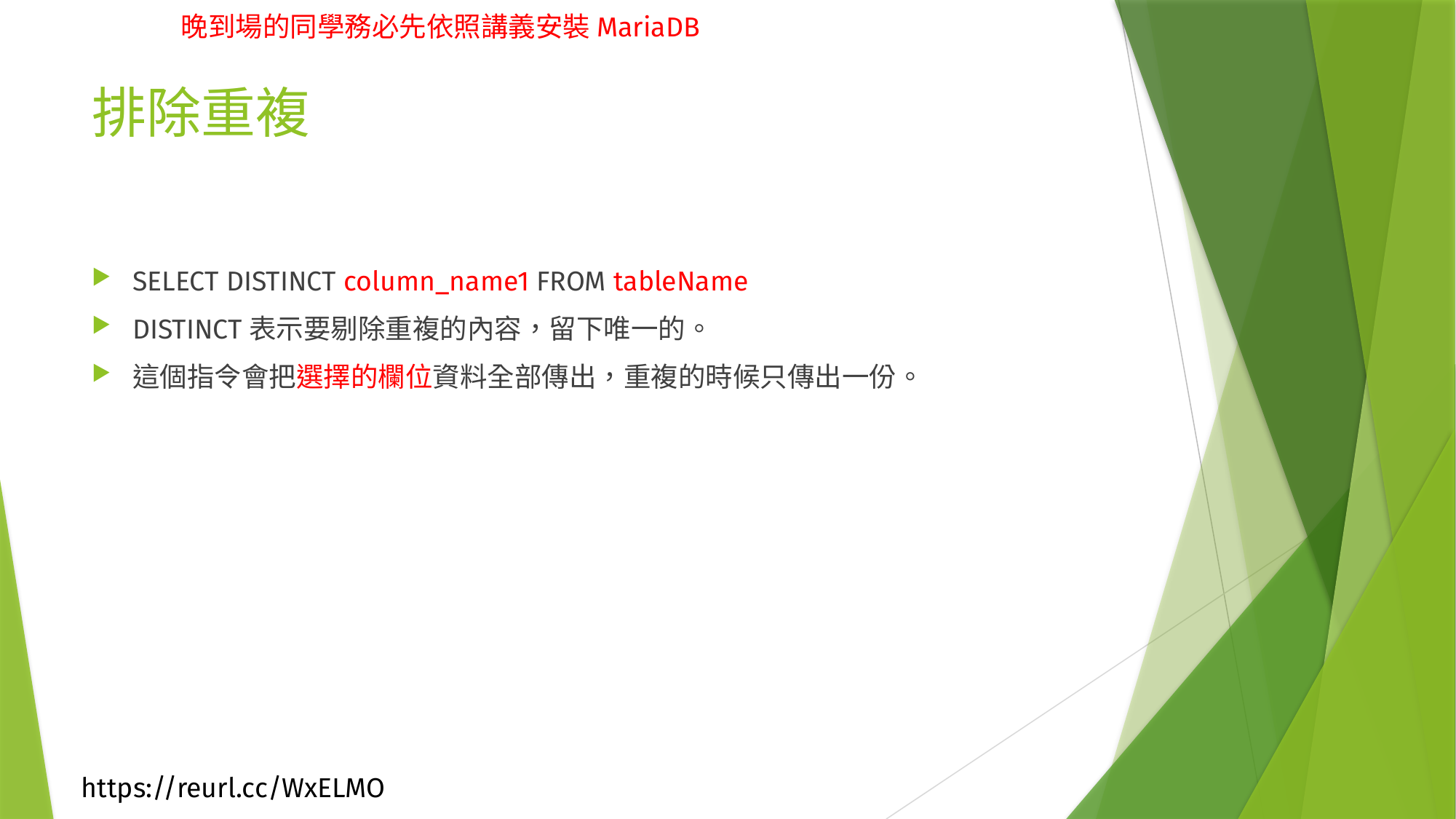

# 排除重複
SELECT DISTINCT column_name1 FROM tableName
DISTINCT表示要剔除重複的內容，留下唯一的。
這個指令會把選擇的欄位資料全部傳出，重複的時候只傳出一份。